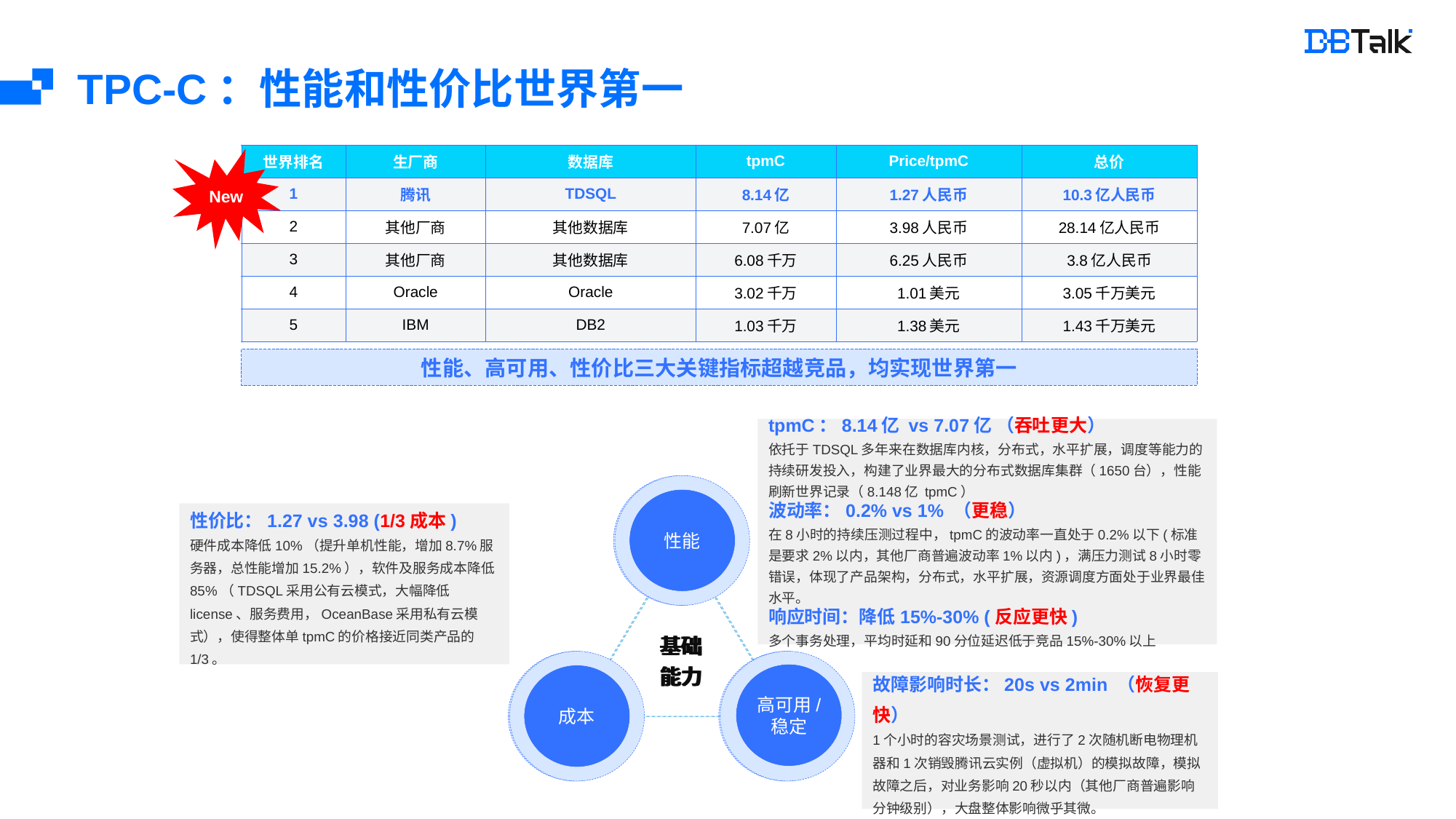

TPC-C：性能和性价比世界第一
| 世界排名 | 生厂商 | 数据库 | tpmC | Price/tpmC | 总价 |
| --- | --- | --- | --- | --- | --- |
| 1 | 腾讯 | TDSQL | 8.14亿 | 1.27人民币 | 10.3亿人民币 |
| 2 | 其他厂商 | 其他数据库 | 7.07亿 | 3.98人民币 | 28.14亿人民币 |
| 3 | 其他厂商 | 其他数据库 | 6.08千万 | 6.25人民币 | 3.8亿人民币 |
| 4 | Oracle | Oracle | 3.02千万 | 1.01美元 | 3.05千万美元 |
| 5 | IBM | DB2 | 1.03千万 | 1.38美元 | 1.43千万美元 |
New
性能、高可用、性价比三大关键指标超越竞品，均实现世界第一
tpmC：8.14亿 vs 7.07亿 （吞吐更大）
依托于TDSQL多年来在数据库内核，分布式，水平扩展，调度等能力的持续研发投入，构建了业界最大的分布式数据库集群（1650台），性能刷新世界记录（8.148亿 tpmC）
波动率：0.2% vs 1% （更稳）
在8小时的持续压测过程中，tpmC的波动率一直处于0.2%以下(标准是要求2%以内，其他厂商普遍波动率1%以内)，满压力测试8小时零错误，体现了产品架构，分布式，水平扩展，资源调度方面处于业界最佳水平。
响应时间：降低15%-30% (反应更快)
多个事务处理，平均时延和90分位延迟低于竞品15%-30%以上

性能

基础能力

高可用/
稳定
成本

性能

基础能力

高可用/
稳定
成本
性价比：1.27 vs 3.98 (1/3成本)
硬件成本降低10%（提升单机性能，增加8.7%服务器，总性能增加15.2%），软件及服务成本降低85%（TDSQL采用公有云模式，大幅降低license、服务费用，OceanBase采用私有云模式），使得整体单tpmC的价格接近同类产品的1/3。
故障影响时长：20s vs 2min （恢复更快）
1个小时的容灾场景测试，进行了2次随机断电物理机器和1次销毁腾讯云实例（虚拟机）的模拟故障，模拟故障之后，对业务影响20秒以内（其他厂商普遍影响分钟级别），大盘整体影响微乎其微。